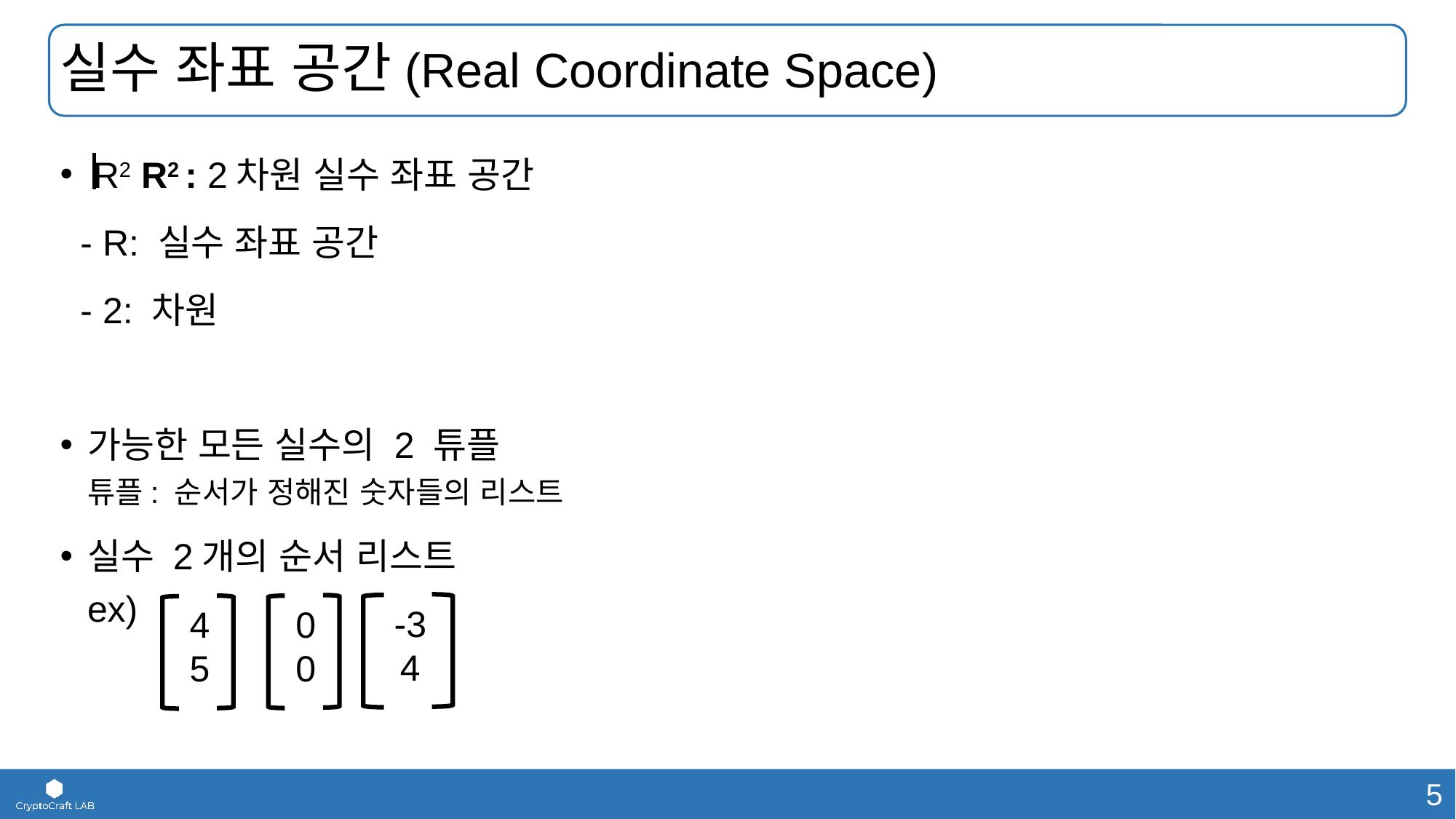

# 실수 좌표 공간(Real Coordinate Space)
 R2 R2 : 2차원 실수 좌표 공간
  - R: 실수 좌표 공간
  - 2: 차원

가능한 모든 실수의 2 튜플
튜플: 순서가 정해진 숫자들의 리스트
실수 2개의 순서 리스트
ex)

-3
4

0
0

4
5